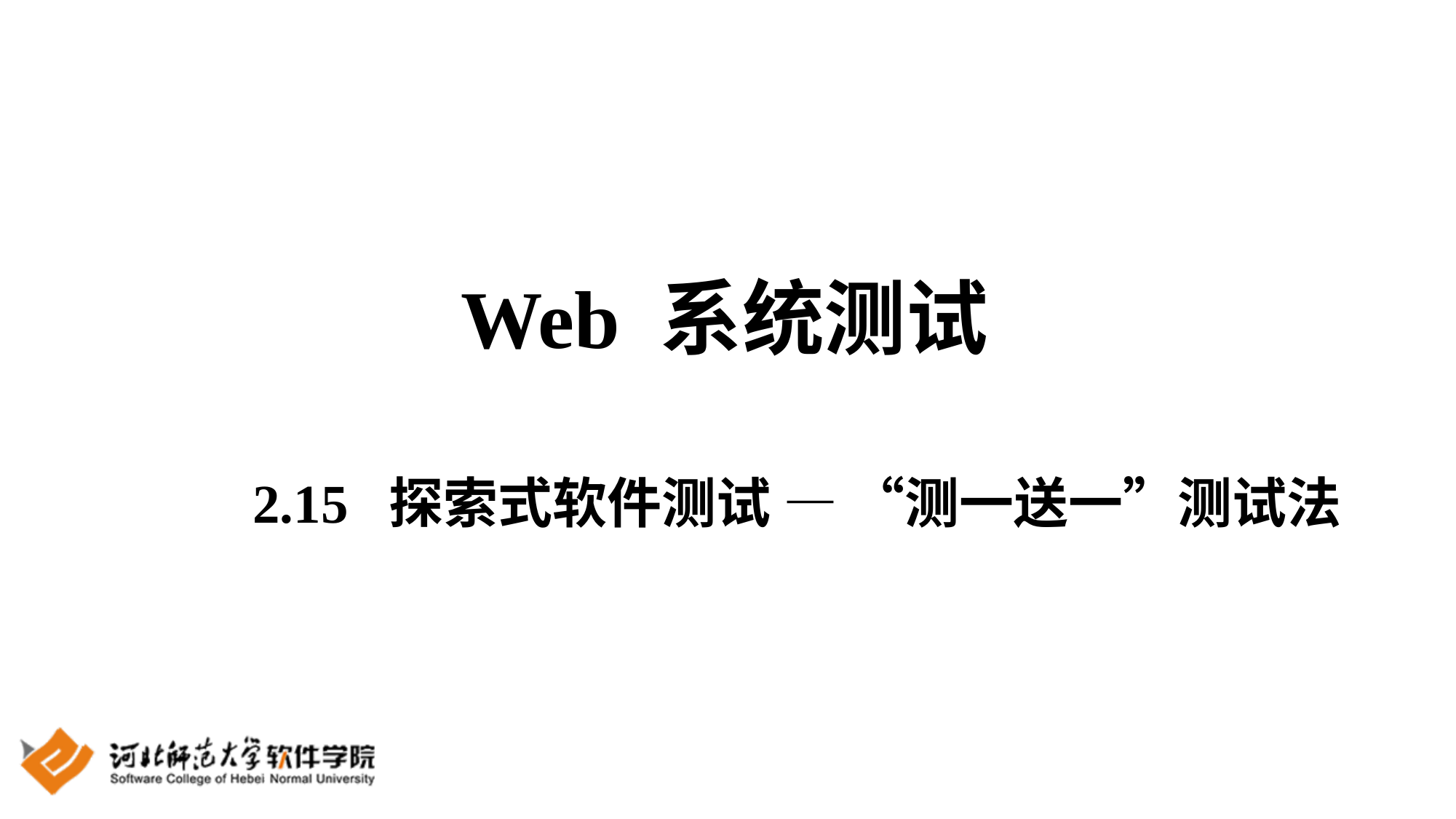

# Web 系统测试
2.15  探索式软件测试 — “测一送一”测试法